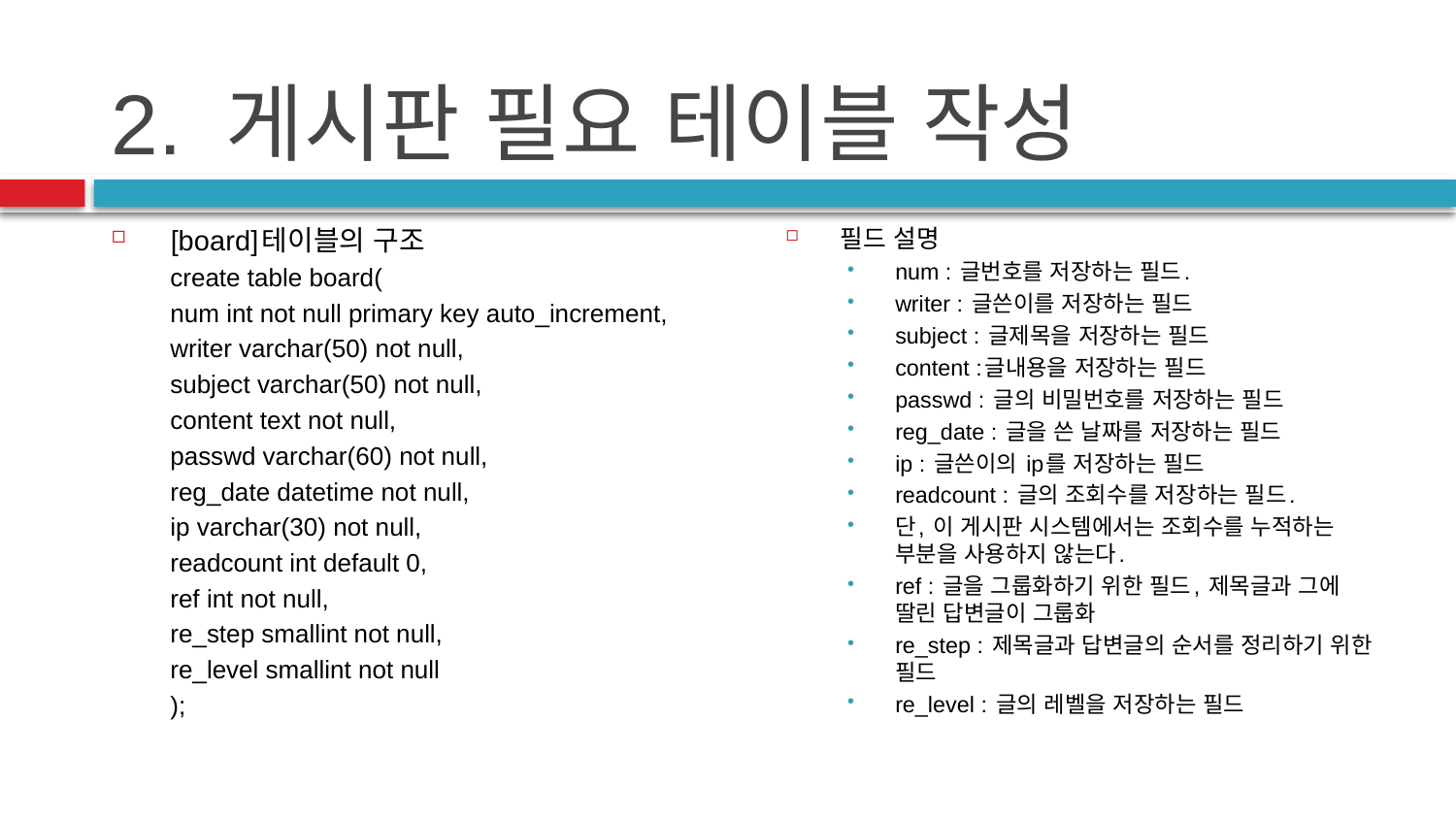

# 2. 게시판 필요 테이블 작성
필드 설명
num : 글번호를 저장하는 필드.
writer : 글쓴이를 저장하는 필드
subject : 글제목을 저장하는 필드
content :글내용을 저장하는 필드
passwd : 글의 비밀번호를 저장하는 필드
reg_date : 글을 쓴 날짜를 저장하는 필드
ip : 글쓴이의 ip를 저장하는 필드
readcount : 글의 조회수를 저장하는 필드.
단, 이 게시판 시스템에서는 조회수를 누적하는 부분을 사용하지 않는다.
ref : 글을 그룹화하기 위한 필드, 제목글과 그에 딸린 답변글이 그룹화
re_step : 제목글과 답변글의 순서를 정리하기 위한 필드
re_level : 글의 레벨을 저장하는 필드
 [board]테이블의 구조
create table board(
num int not null primary key auto_increment,
writer varchar(50) not null,
subject varchar(50) not null,
content text not null,
passwd varchar(60) not null,
reg_date datetime not null,
ip varchar(30) not null,
readcount int default 0,
ref int not null,
re_step smallint not null,
re_level smallint not null
);